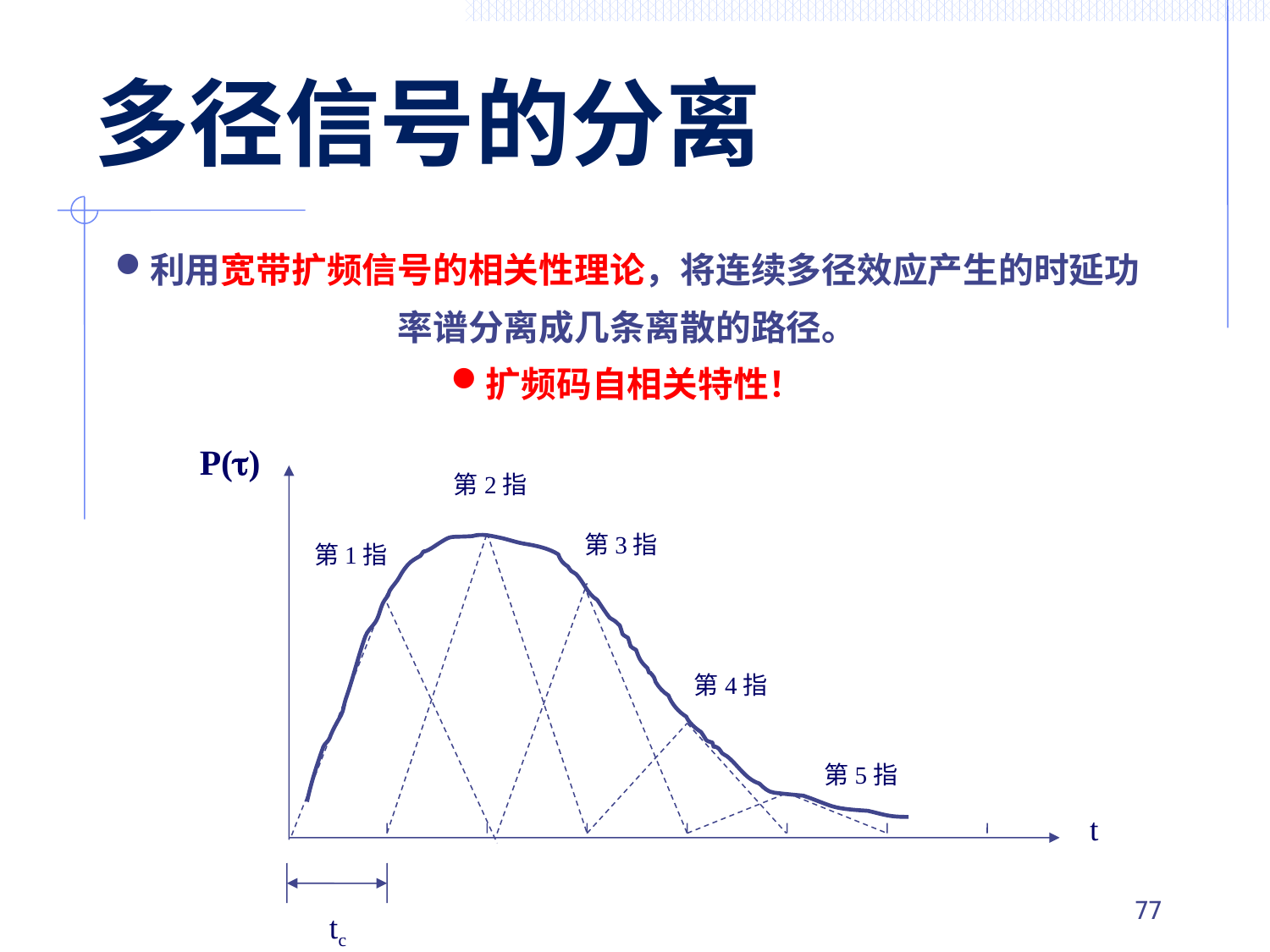

多径信号的分离
利用宽带扩频信号的相关性理论，将连续多径效应产生的时延功率谱分离成几条离散的路径。
扩频码自相关特性！
P(τ)
第2指

第3指
第1指

第4指

第5指

t

tc
77